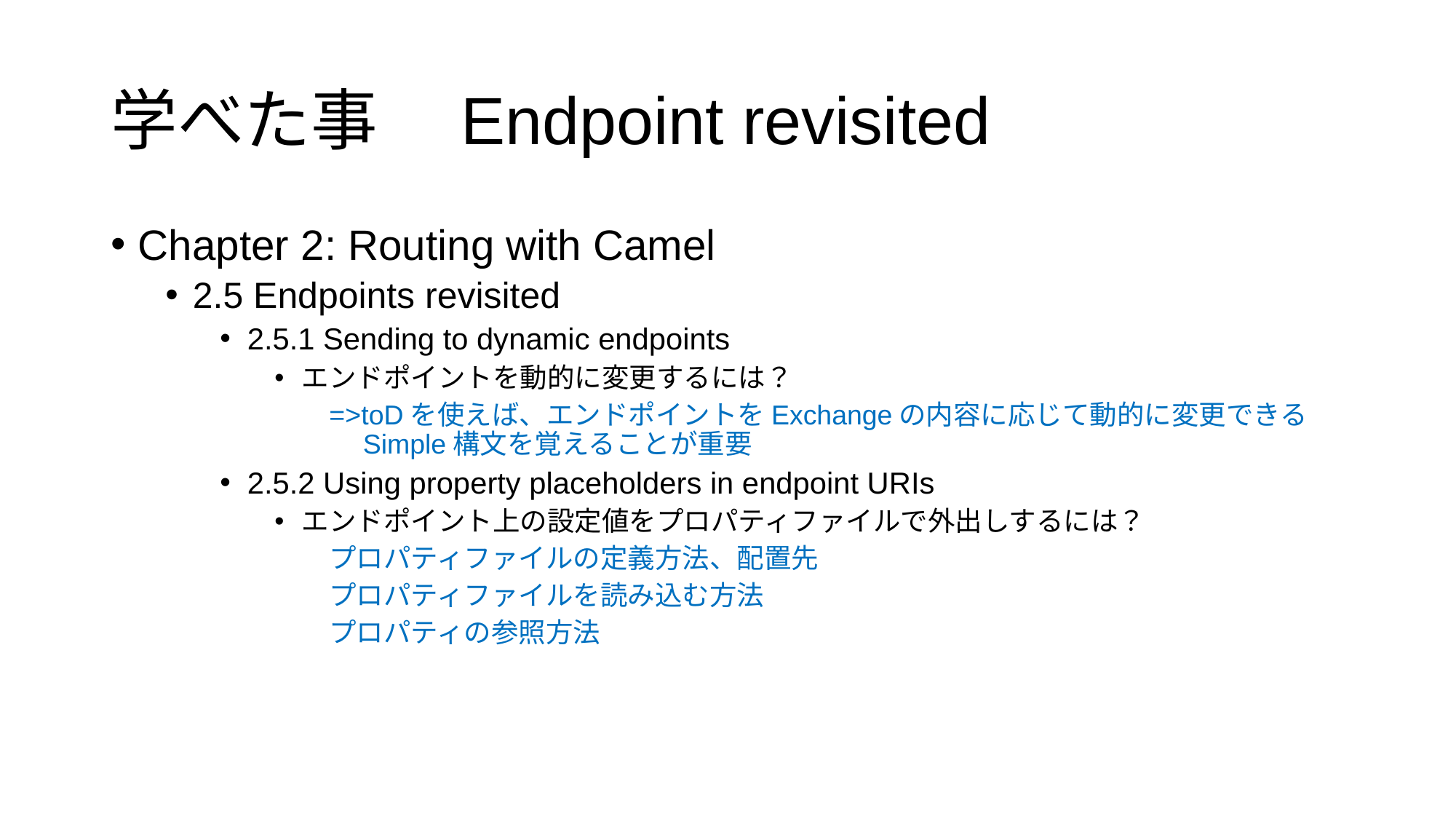

# 学べた事　Endpoint revisited
Chapter 2: Routing with Camel
2.5 Endpoints revisited
2.5.1 Sending to dynamic endpoints
エンドポイントを動的に変更するには？
=>toDを使えば、エンドポイントをExchangeの内容に応じて動的に変更できる
　Simple構文を覚えることが重要
2.5.2 Using property placeholders in endpoint URIs
エンドポイント上の設定値をプロパティファイルで外出しするには？
プロパティファイルの定義方法、配置先
プロパティファイルを読み込む方法
プロパティの参照方法